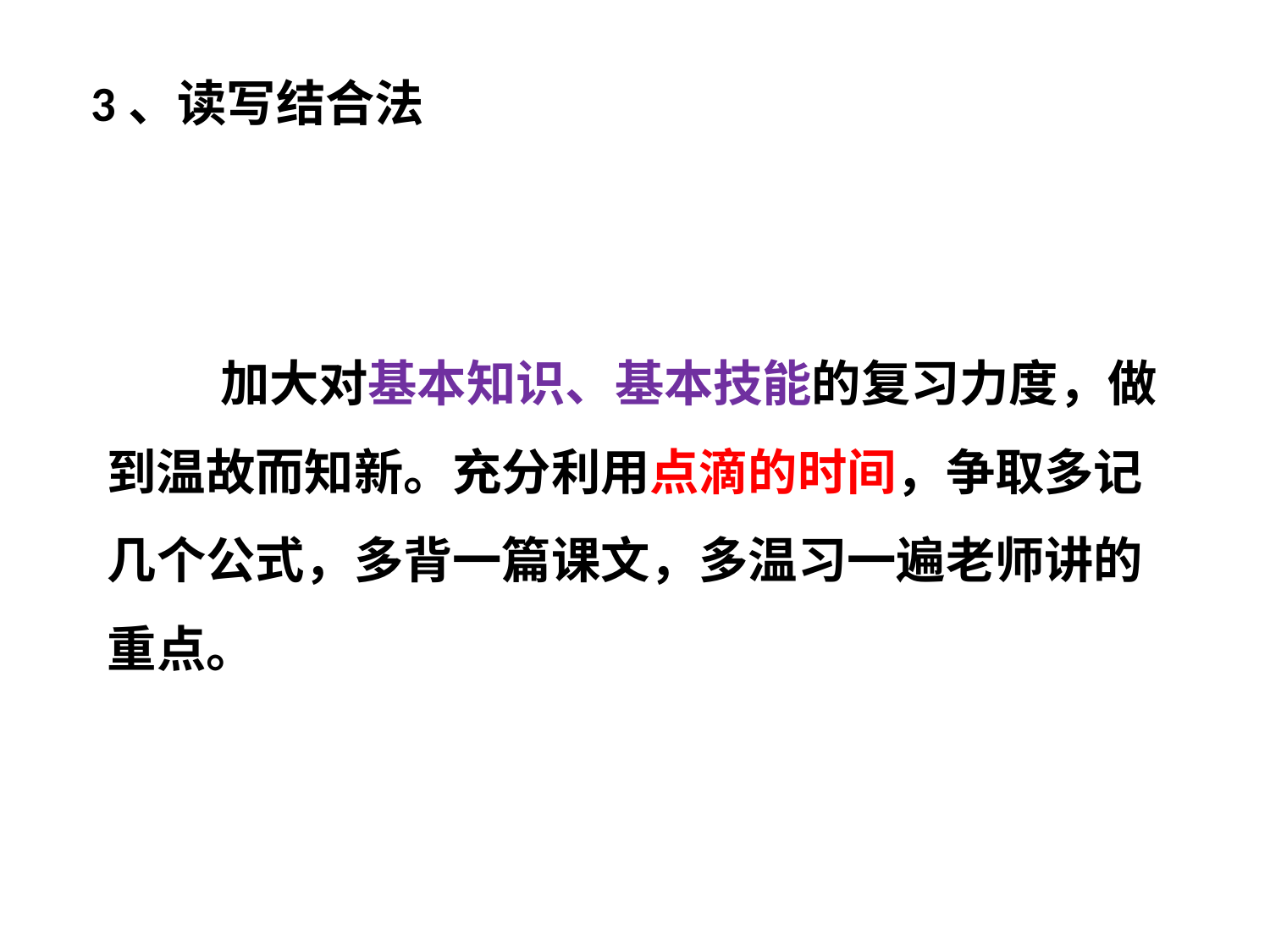

3、读写结合法
         加大对基本知识、基本技能的复习力度，做到温故而知新。充分利用点滴的时间，争取多记几个公式，多背一篇课文，多温习一遍老师讲的重点。